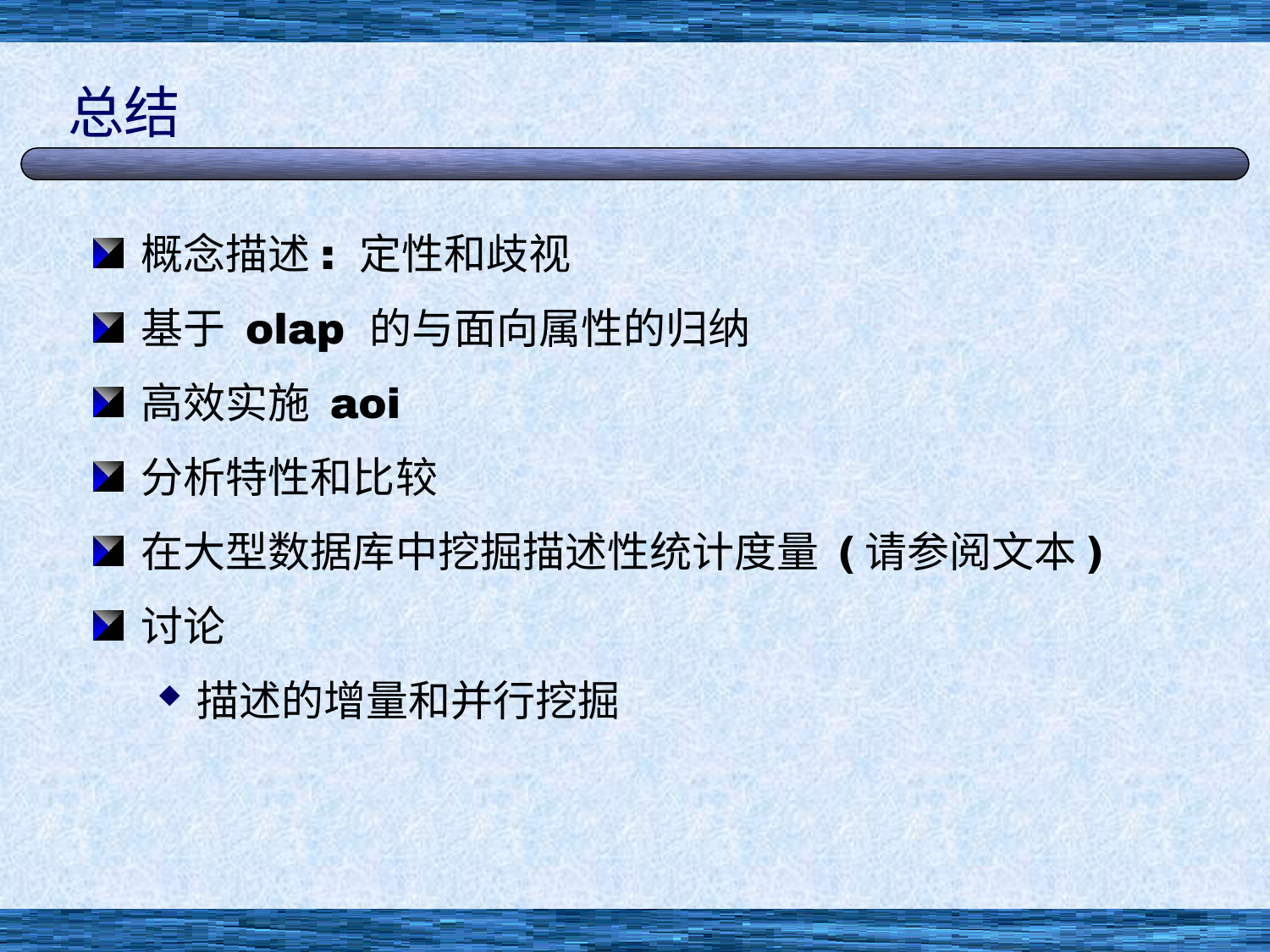

# 总结
概念描述: 定性和歧视
基于 olap 的与面向属性的归纳
高效实施 aoi
分析特性和比较
在大型数据库中挖掘描述性统计度量 (请参阅文本)
讨论
描述的增量和并行挖掘